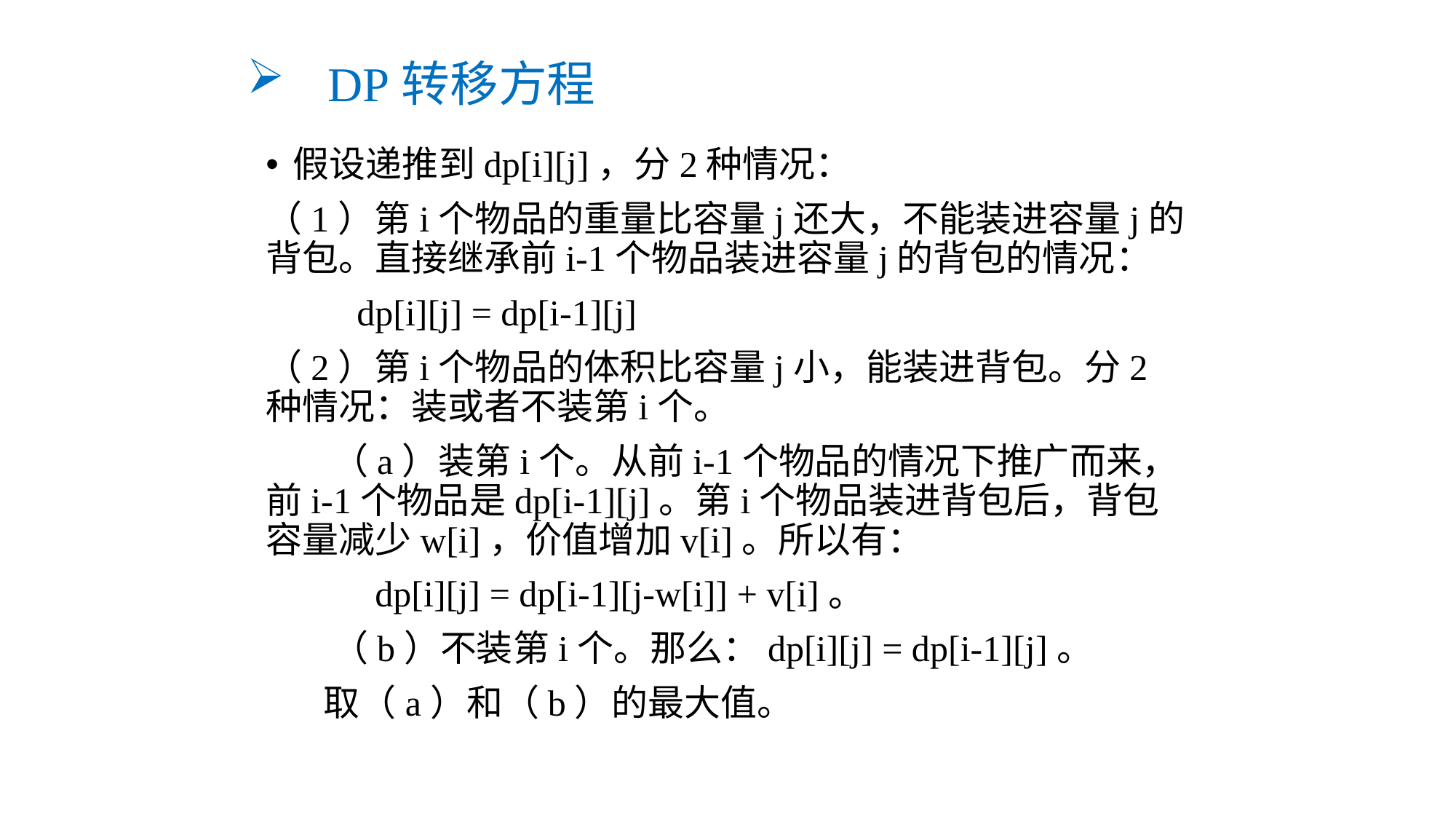

# DP转移方程
假设递推到dp[i][j]，分2种情况：
（1）第i个物品的重量比容量j还大，不能装进容量j的背包。直接继承前i-1个物品装进容量j的背包的情况：
          dp[i][j] = dp[i-1][j]
（2）第i个物品的体积比容量j小，能装进背包。分2种情况：装或者不装第i个。
       （a）装第i个。从前i-1个物品的情况下推广而来，前i-1个物品是dp[i-1][j]。第i个物品装进背包后，背包容量减少w[i]，价值增加v[i]。所以有：
	dp[i][j] = dp[i-1][j-w[i]] + v[i]。
       （b）不装第i个。那么：dp[i][j] = dp[i-1][j]。
      取（a）和（b）的最大值。